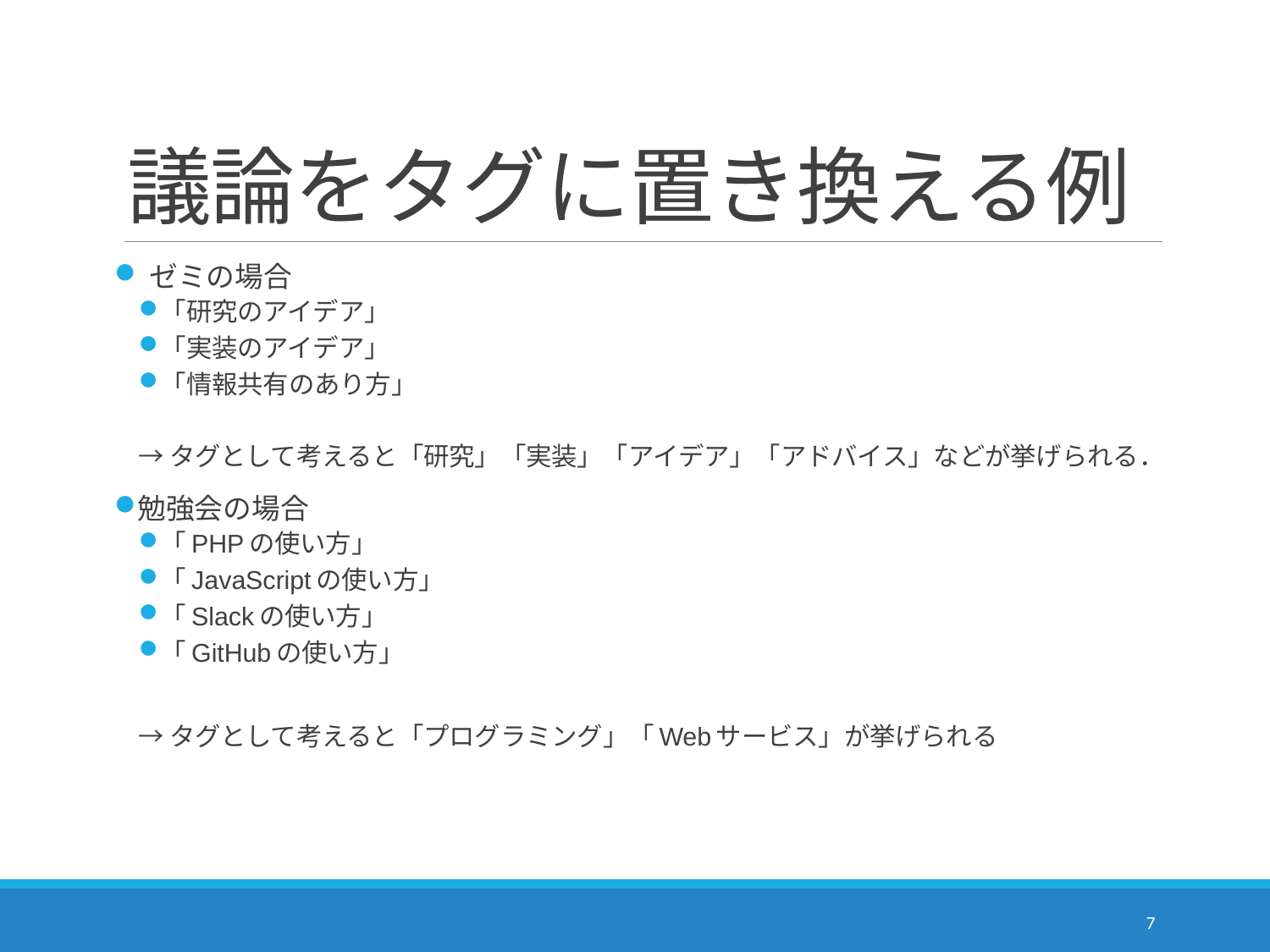

# 議論をタグに置き換える例
 ゼミの場合
「研究のアイデア」
「実装のアイデア」
「情報共有のあり方」

→タグとして考えると「研究」「実装」「アイデア」「アドバイス」などが挙げられる．
勉強会の場合
「PHPの使い方」
「JavaScriptの使い方」
「Slackの使い方」
「GitHubの使い方」

→タグとして考えると「プログラミング」「Webサービス」が挙げられる
7